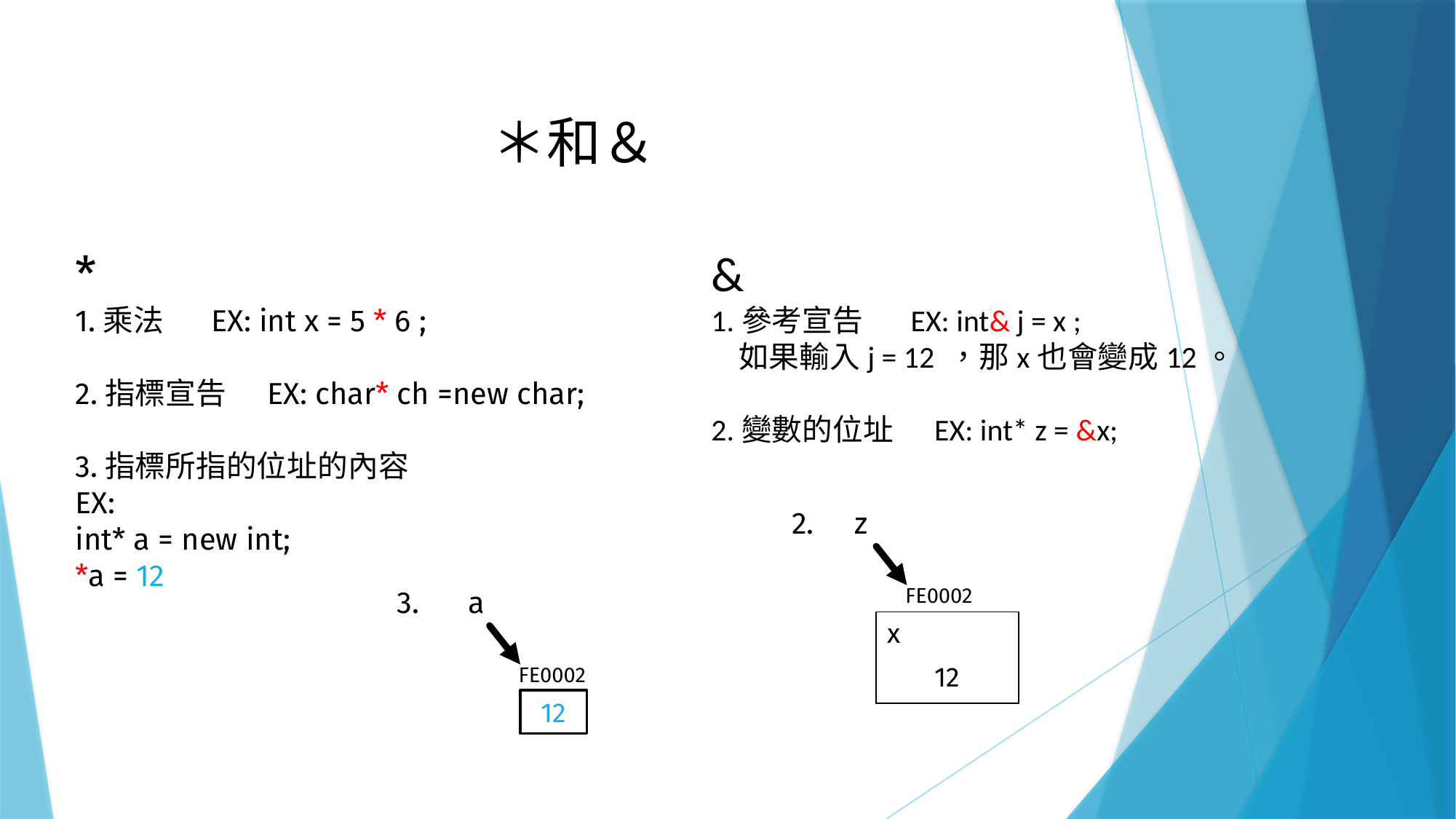

＊和＆
&
1.參考宣告      EX: int& j = x ;
   如果輸入j = 12 ，那x也會變成12。

2.變數的位址     EX: int* z = &x;
*
1.乘法      EX: int x = 5 * 6 ;

2.指標宣告     EX: char* ch =new char;

3.指標所指的位址的內容
EX:
int* a = new int;
*a = 12
2.
z
FE0002
3.
a
| x |  |
| --- | --- |
|  | 12 |
FE0002
12